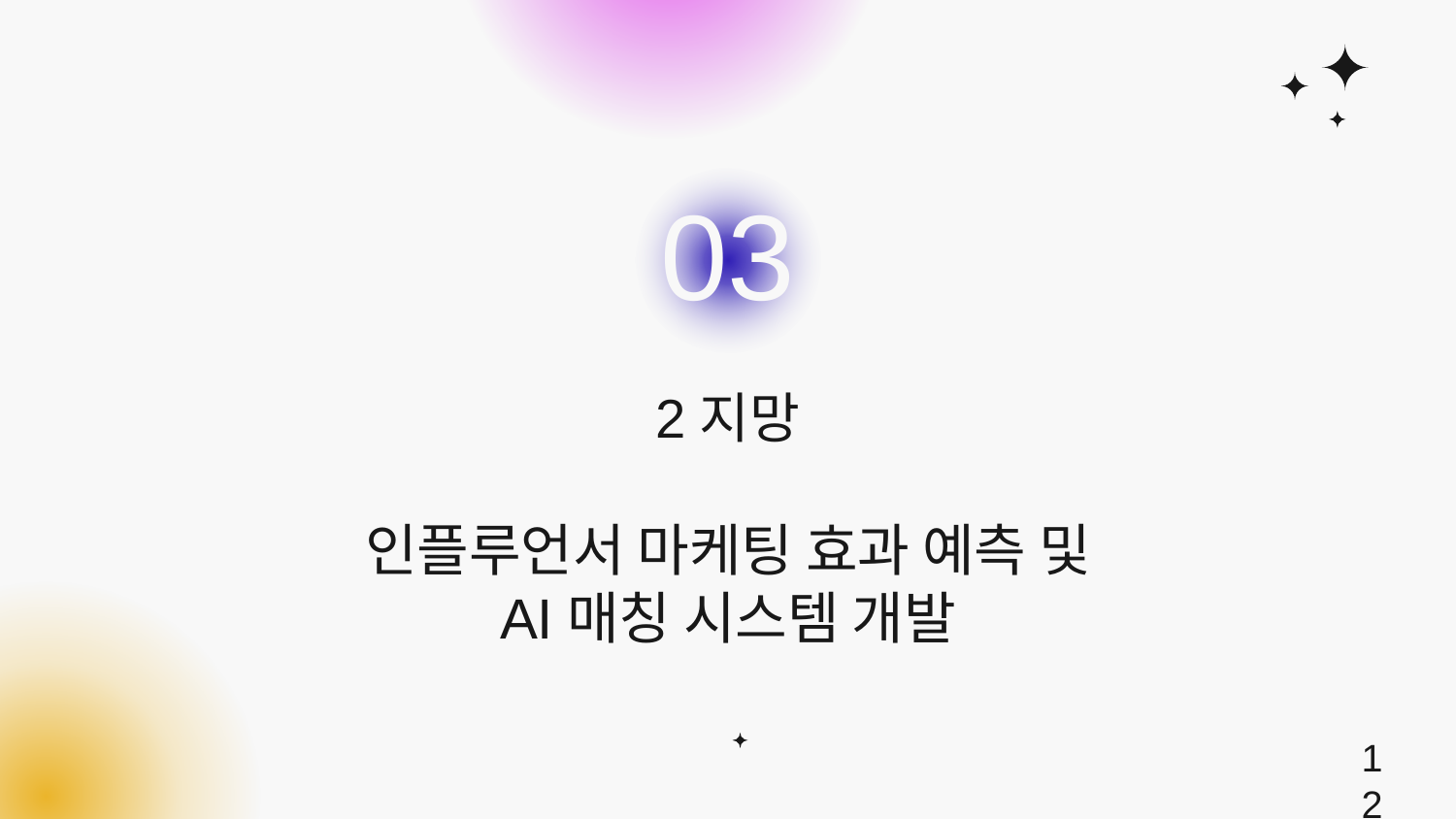

03

# 2지망

인플루언서 마케팅 효과 예측 및
AI매칭 시스템 개발

12